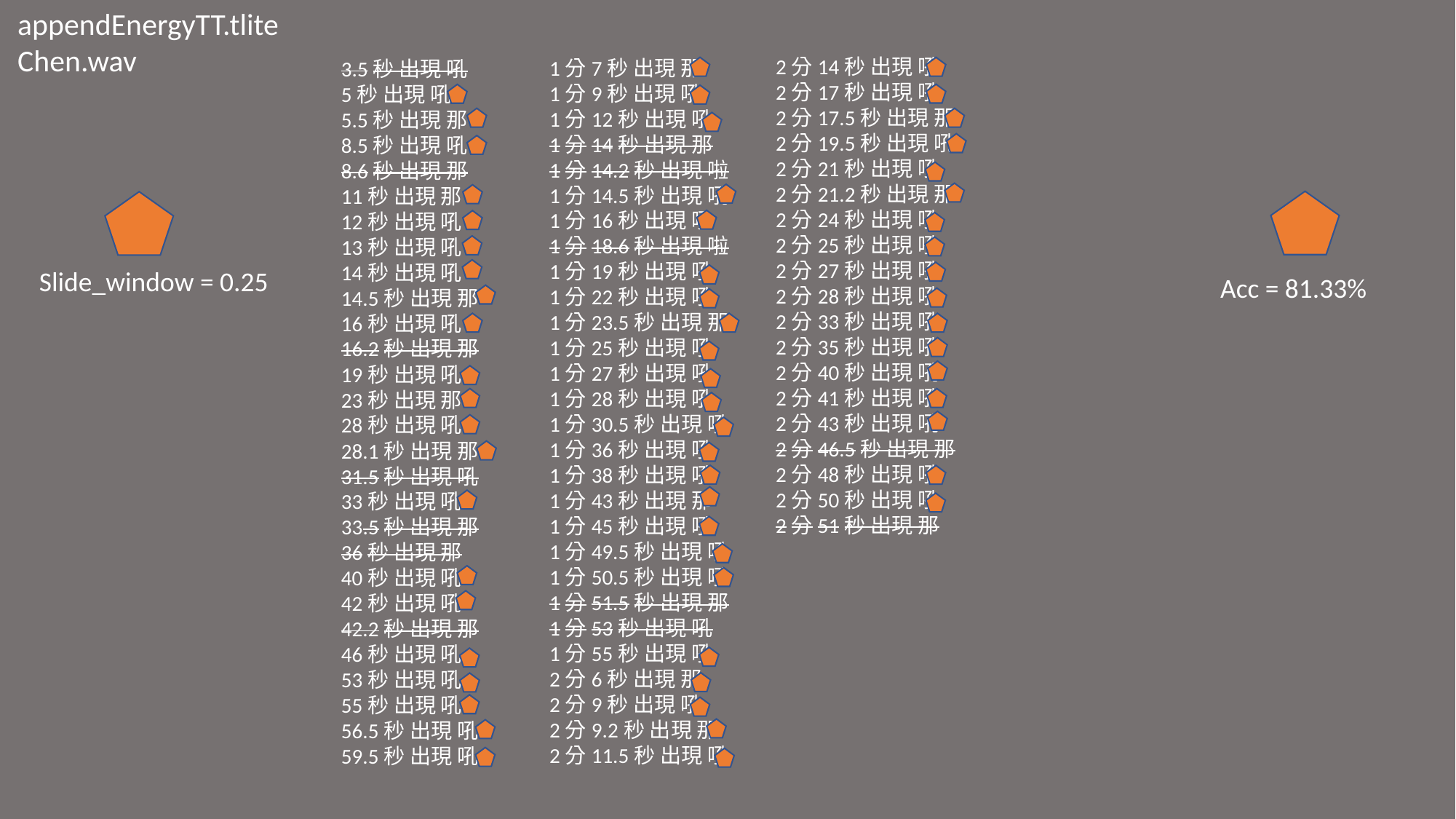

appendEnergyTT.tlite
Chen.wav

1分7秒 出現 那
1分9秒 出現 吼
1分12秒 出現 吼
1分14秒 出現 那
1分14.2秒 出現 啦
1分14.5秒 出現 吼
1分16秒 出現 吼
1分18.6秒 出現 啦
1分19秒 出現 吼
1分22秒 出現 吼
1分23.5秒 出現 那
1分25秒 出現 吼
1分27秒 出現 吼
1分28秒 出現 吼
1分30.5秒 出現 吼
1分36秒 出現 吼
1分38秒 出現 吼
1分43秒 出現 那
1分45秒 出現 吼
1分49.5秒 出現 吼
1分50.5秒 出現 吼
1分51.5秒 出現 那
1分53秒 出現 吼
1分55秒 出現 吼
2分6秒 出現 那
2分9秒 出現 吼
2分9.2秒 出現 那
2分11.5秒 出現 吼
2分14秒 出現 吼
2分17秒 出現 吼
2分17.5秒 出現 那
2分19.5秒 出現 吼
2分21秒 出現 吼
2分21.2秒 出現 那
2分24秒 出現 吼
2分25秒 出現 吼
2分27秒 出現 吼
2分28秒 出現 吼
2分33秒 出現 吼
2分35秒 出現 吼
2分40秒 出現 吼
2分41秒 出現 吼
2分43秒 出現 吼
2分46.5秒 出現 那
2分48秒 出現 吼
2分50秒 出現 吼
2分51秒 出現 那
3.5秒 出現 吼
5秒 出現 吼
5.5秒 出現 那
8.5秒 出現 吼
8.6秒 出現 那
11秒 出現 那
12秒 出現 吼
13秒 出現 吼
14秒 出現 吼
14.5秒 出現 那
16秒 出現 吼
16.2秒 出現 那
19秒 出現 吼
23秒 出現 那
28秒 出現 吼
28.1秒 出現 那
31.5秒 出現 吼
33秒 出現 吼
33.5秒 出現 那
36秒 出現 那
40秒 出現 吼
42秒 出現 吼
42.2秒 出現 那
46秒 出現 吼
53秒 出現 吼
55秒 出現 吼
56.5秒 出現 吼
59.5秒 出現 吼

Slide_window = 0.25

Acc = 81.33%